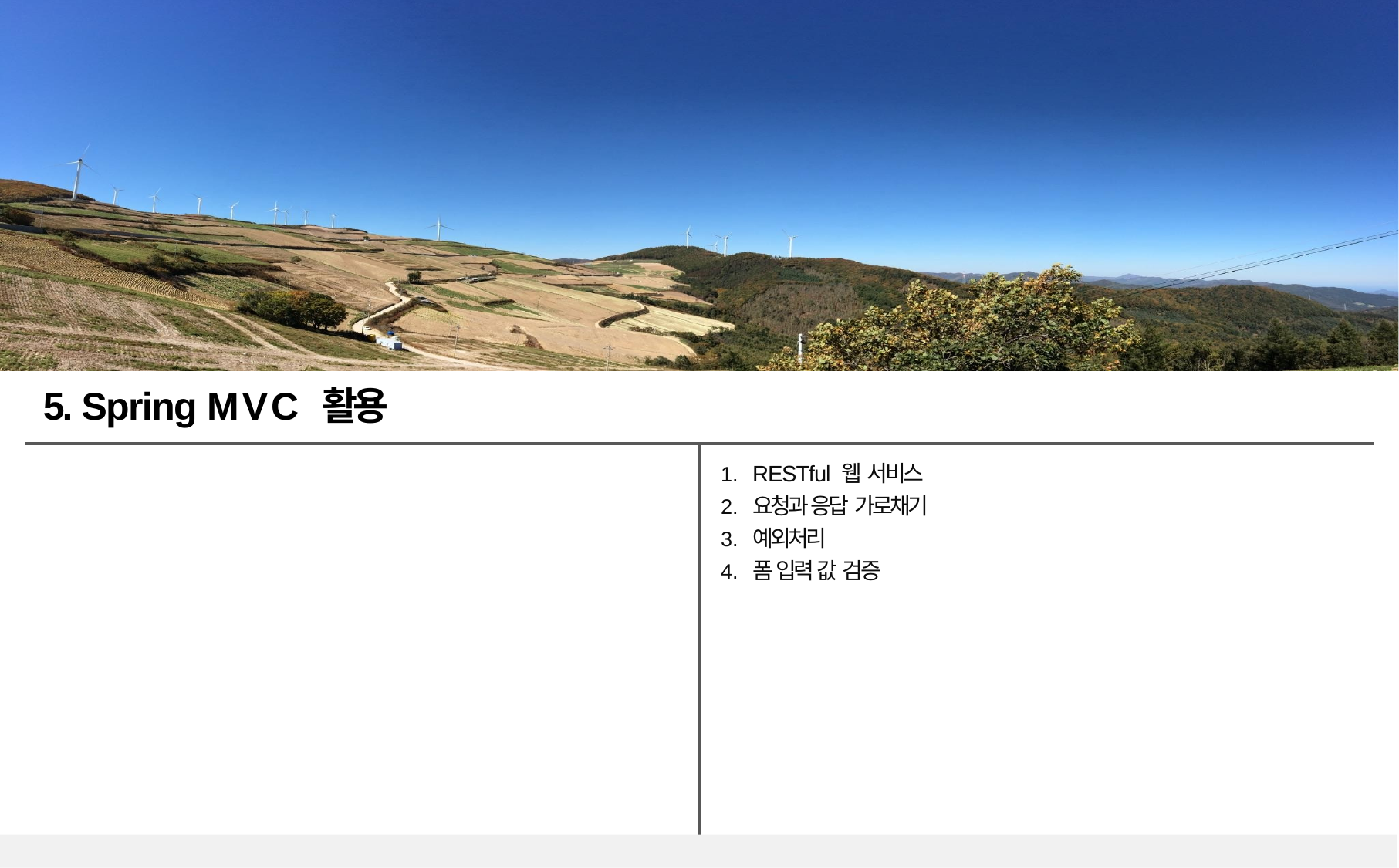

# 5. Spring MVC 활용

RESTful 웹 서비스
요청과 응답 가로채기
예외처리
폼 입력 값 검증